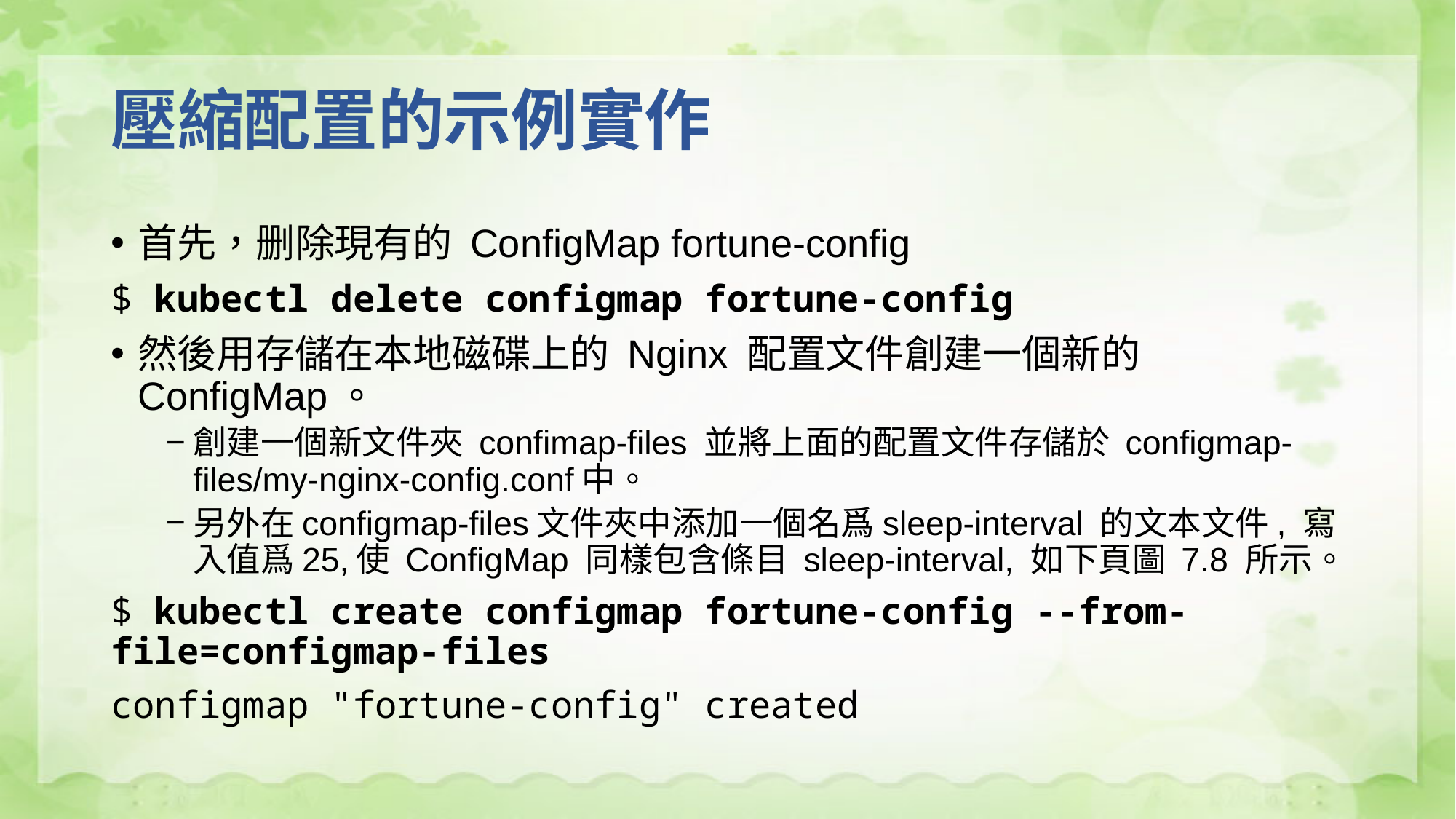

# 壓縮配置的示例實作
首先，删除現有的 ConfigMap fortune-config
$ kubectl delete configmap fortune-config
然後用存儲在本地磁碟上的 Nginx 配置文件創建一個新的 ConfigMap。
創建一個新文件夾 confimap-files 並將上面的配置文件存儲於 configmap-files/my-nginx-config.conf中。
另外在configmap-files文件夾中添加一個名爲sleep-interval 的文本文件, 寫入值爲25,使 ConfigMap 同樣包含條目 sleep-interval, 如下頁圖 7.8 所示。
$ kubectl create configmap fortune-config --from-file=configmap-files
configmap "fortune-config" created